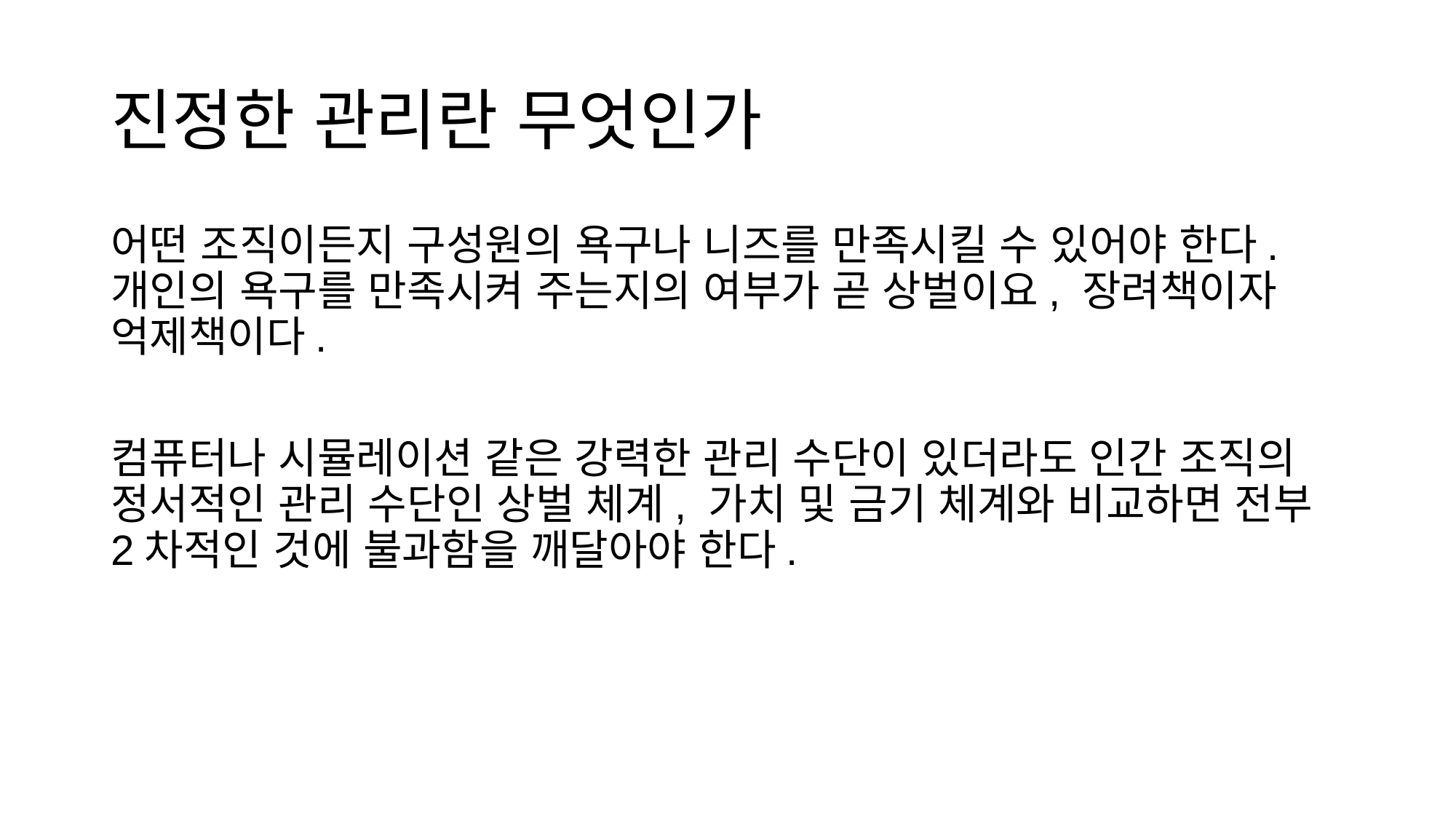

# 진정한 관리란 무엇인가
어떤 조직이든지 구성원의 욕구나 니즈를 만족시킬 수 있어야 한다. 개인의 욕구를 만족시켜 주는지의 여부가 곧 상벌이요, 장려책이자 억제책이다.

컴퓨터나 시뮬레이션 같은 강력한 관리 수단이 있더라도 인간 조직의 정서적인 관리 수단인 상벌 체계, 가치 및 금기 체계와 비교하면 전부 2차적인 것에 불과함을 깨달아야 한다.